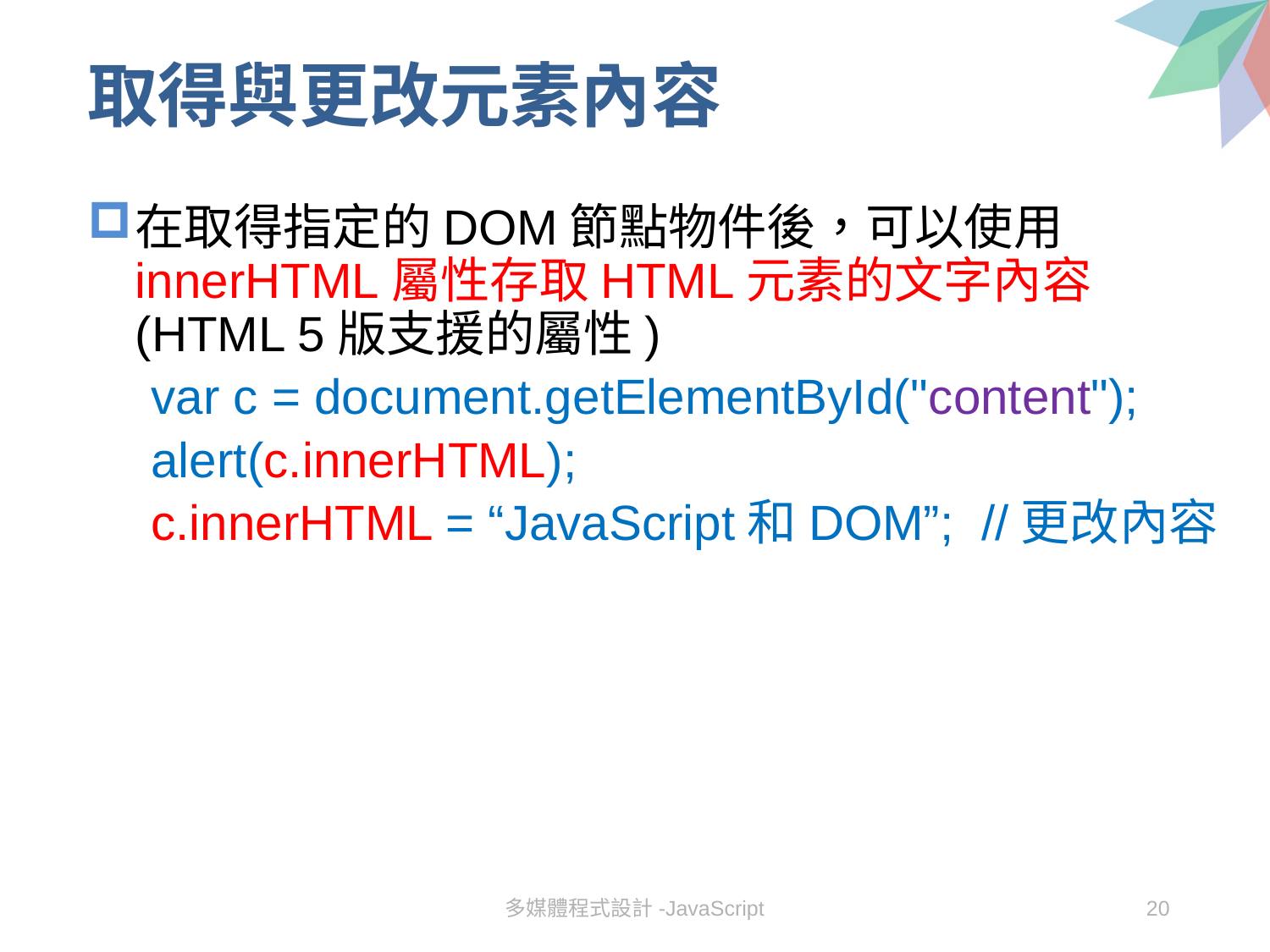

# 取得與更改元素內容
在取得指定的DOM節點物件後，可以使用innerHTML屬性存取HTML元素的文字內容(HTML 5版支援的屬性)
var c = document.getElementById("content");
alert(c.innerHTML);
c.innerHTML = “JavaScript和DOM”;  //更改內容
多媒體程式設計-JavaScript
20